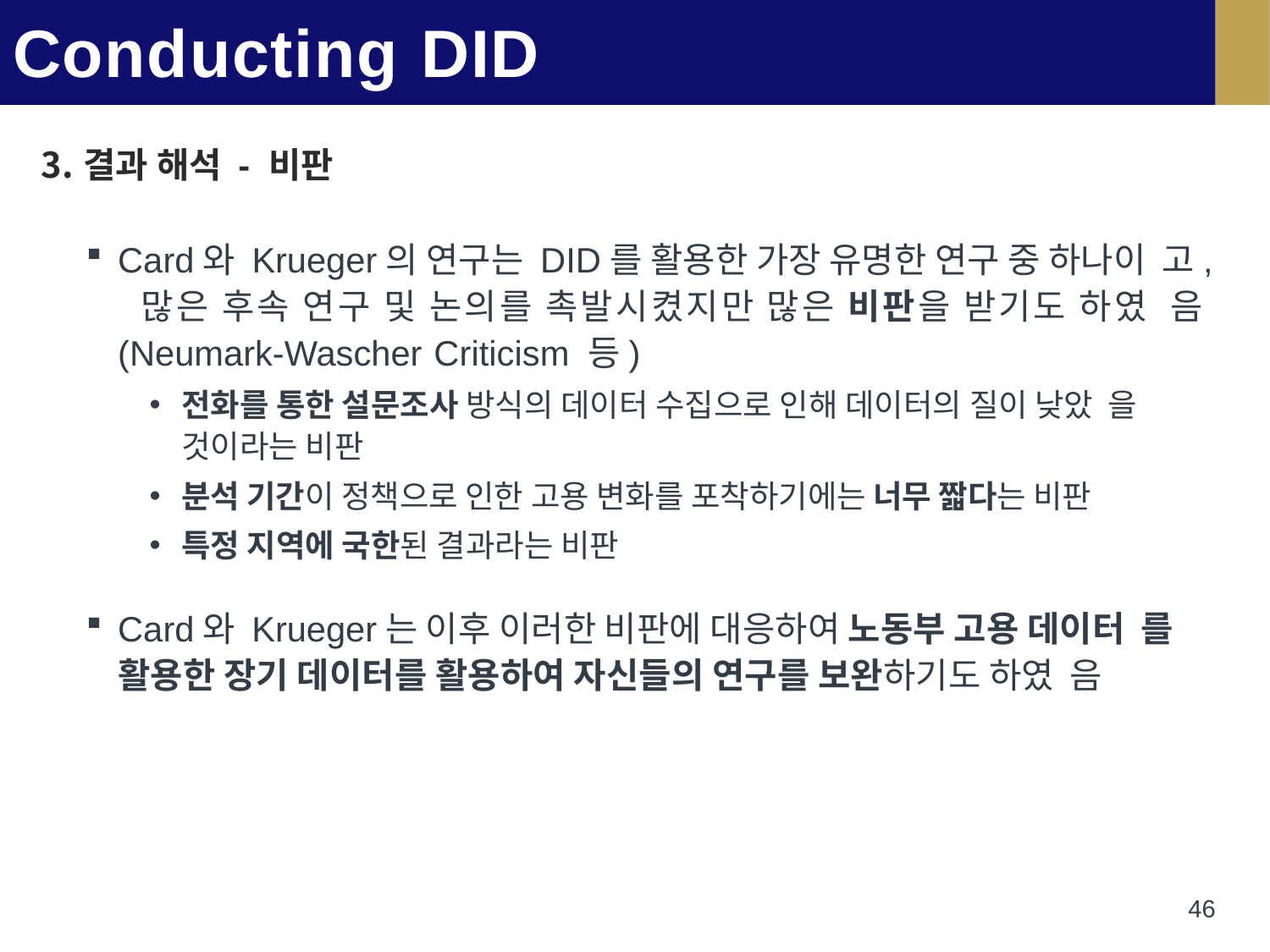

# Conducting DID Analysis
결과 해석 - 비판

Card와 Krueger의 연구는 DID를 활용한 가장 유명한 연구 중 하나이  고, 많은 후속 연구 및 논의를 촉발시켰지만 많은 비판을 받기도 하였  음 (Neumark-Wascher Criticism 등)
전화를 통한 설문조사 방식의 데이터 수집으로 인해 데이터의 질이 낮았  을 것이라는 비판
분석 기간이 정책으로 인한 고용 변화를 포착하기에는 너무 짧다는 비판
특정 지역에 국한된 결과라는 비판

Card와 Krueger는 이후 이러한 비판에 대응하여 노동부 고용 데이터  를 활용한 장기 데이터를 활용하여 자신들의 연구를 보완하기도 하였  음
46